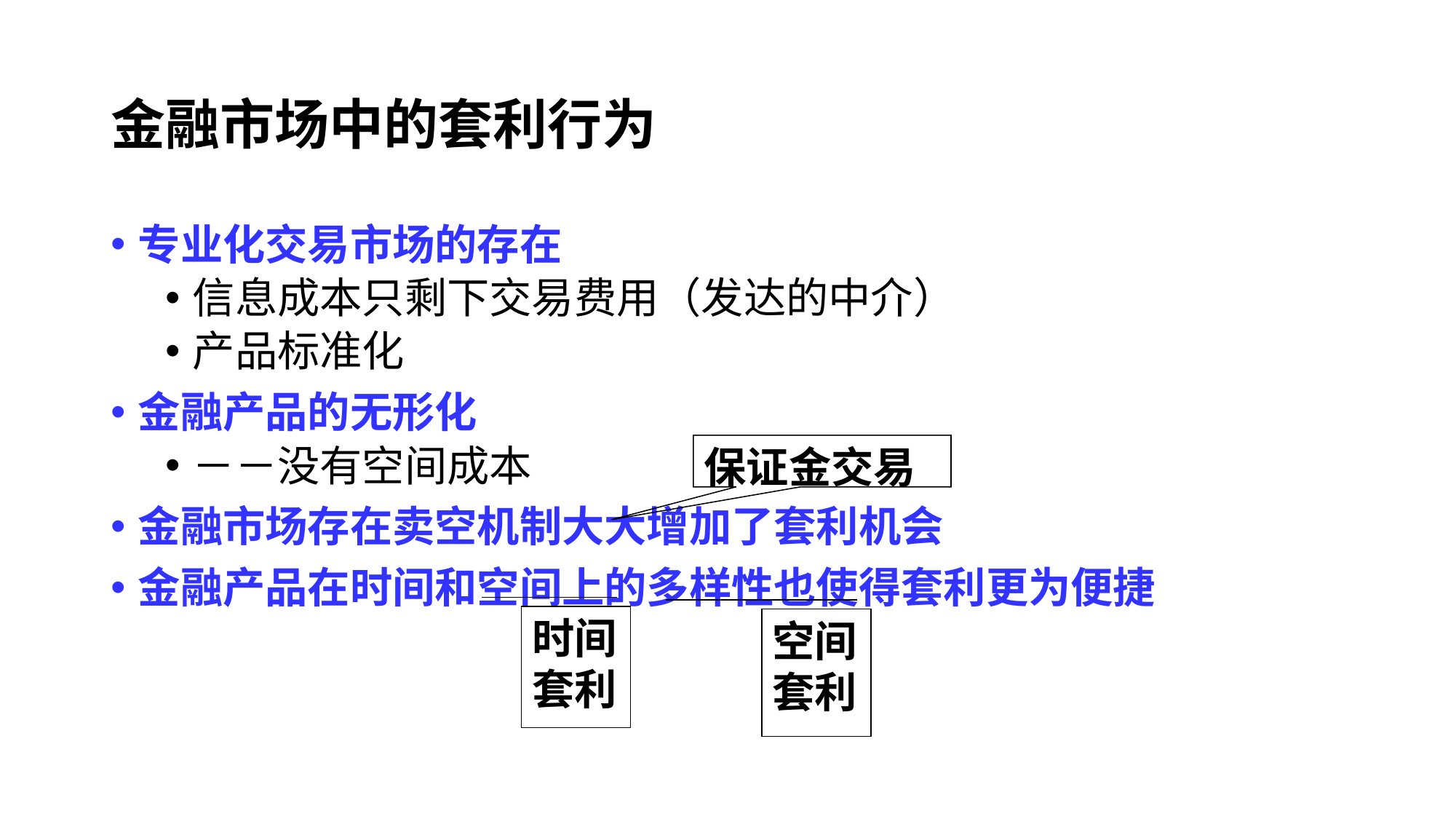

金融市场中的套利行为
专业化交易市场的存在
信息成本只剩下交易费用（发达的中介）
产品标准化
金融产品的无形化
－－没有空间成本
金融市场存在卖空机制大大增加了套利机会
金融产品在时间和空间上的多样性也使得套利更为便捷
保证金交易
时间套利
空间套利